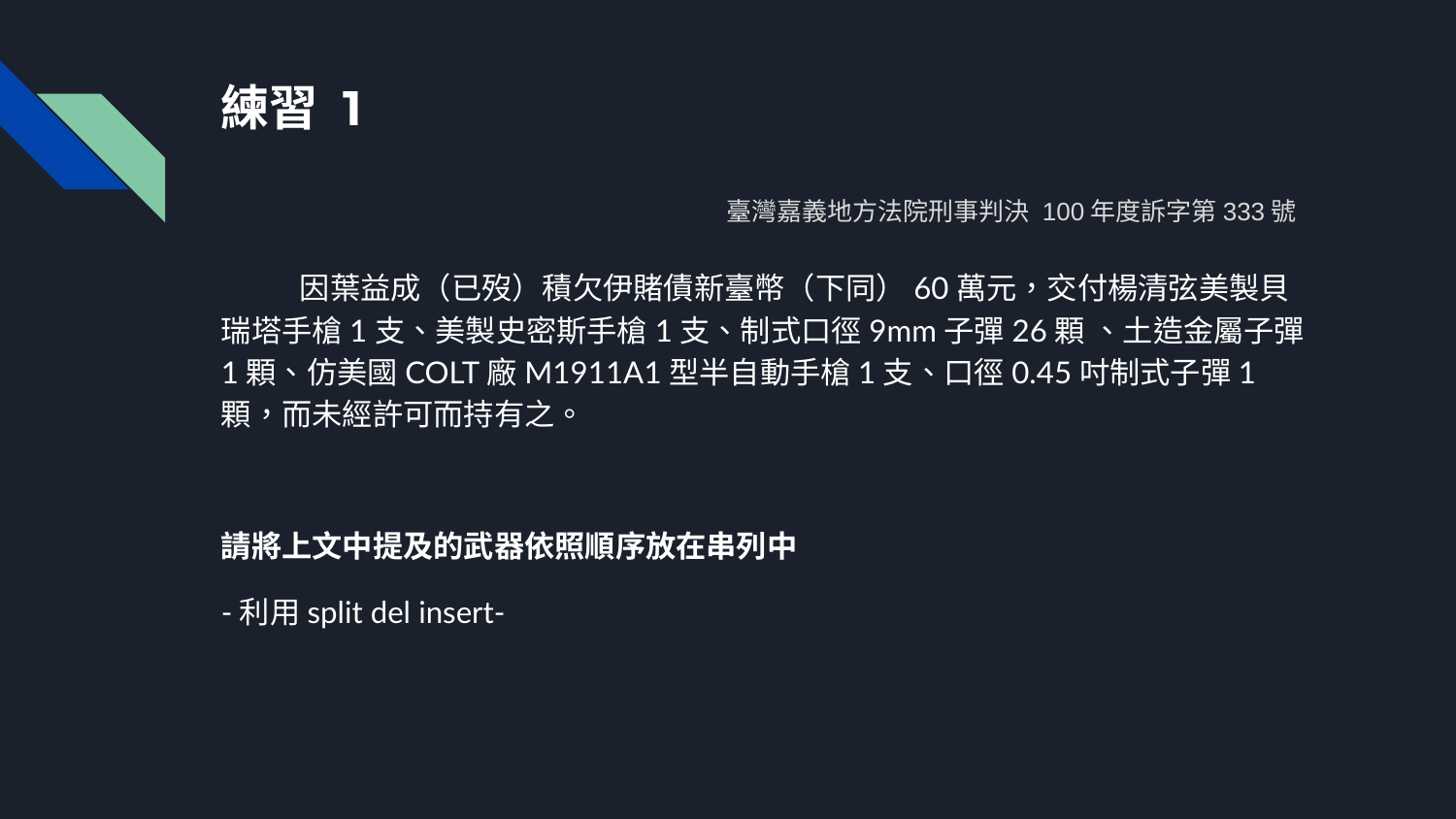

# 練習 1
臺灣嘉義地方法院刑事判決 100年度訴字第333號
因葉益成（已歿）積欠伊賭債新臺幣（下同）60萬元，交付楊清弦美製貝瑞塔手槍1支、美製史密斯手槍1支、制式口徑9mm子彈26顆 、土造金屬子彈1顆、仿美國COLT廠M1911A1型半自動手槍1支、口徑0.45吋制式子彈1顆，而未經許可而持有之。

請將上文中提及的武器依照順序放在串列中
-利用split del insert-